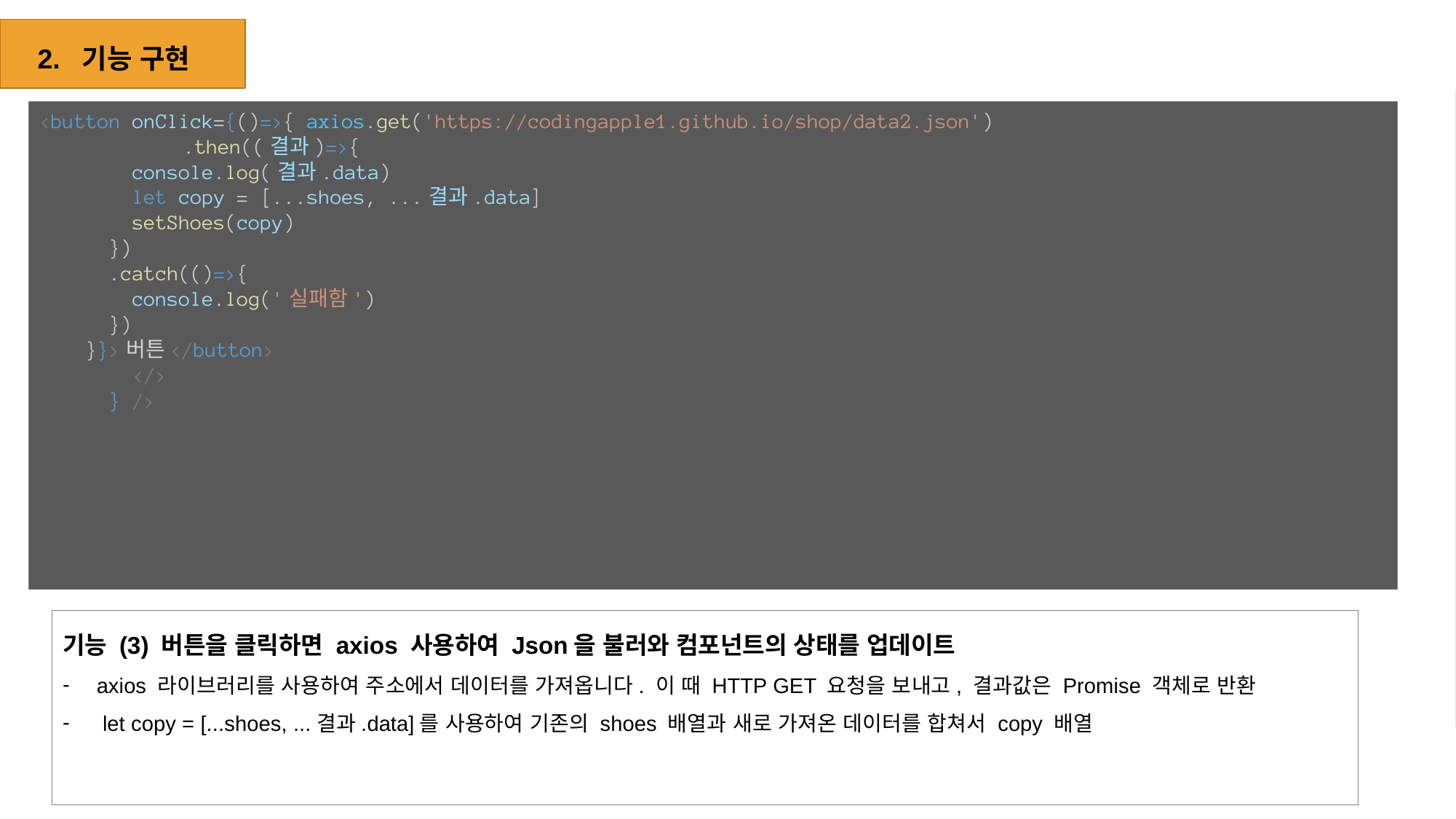

2.  기능 구현
<button onClick={()=>{ axios.get('https://codingapple1.github.io/shop/data2.json')
	   .then((결과)=>{
        console.log(결과.data)
        let copy = [...shoes, ...결과.data]
        setShoes(copy)
      })
      .catch(()=>{
        console.log('실패함')
      })
    }}>버튼</button>
        </>
      } />

기능 (3) 버튼을 클릭하면 axios 사용하여 Json을 불러와 컴포넌트의 상태를 업데이트
axios 라이브러리를 사용하여 주소에서 데이터를 가져옵니다. 이 때 HTTP GET 요청을 보내고, 결과값은 Promise 객체로 반환
 let copy = [...shoes, ...결과.data]를 사용하여 기존의 shoes 배열과 새로 가져온 데이터를 합쳐서 copy 배열